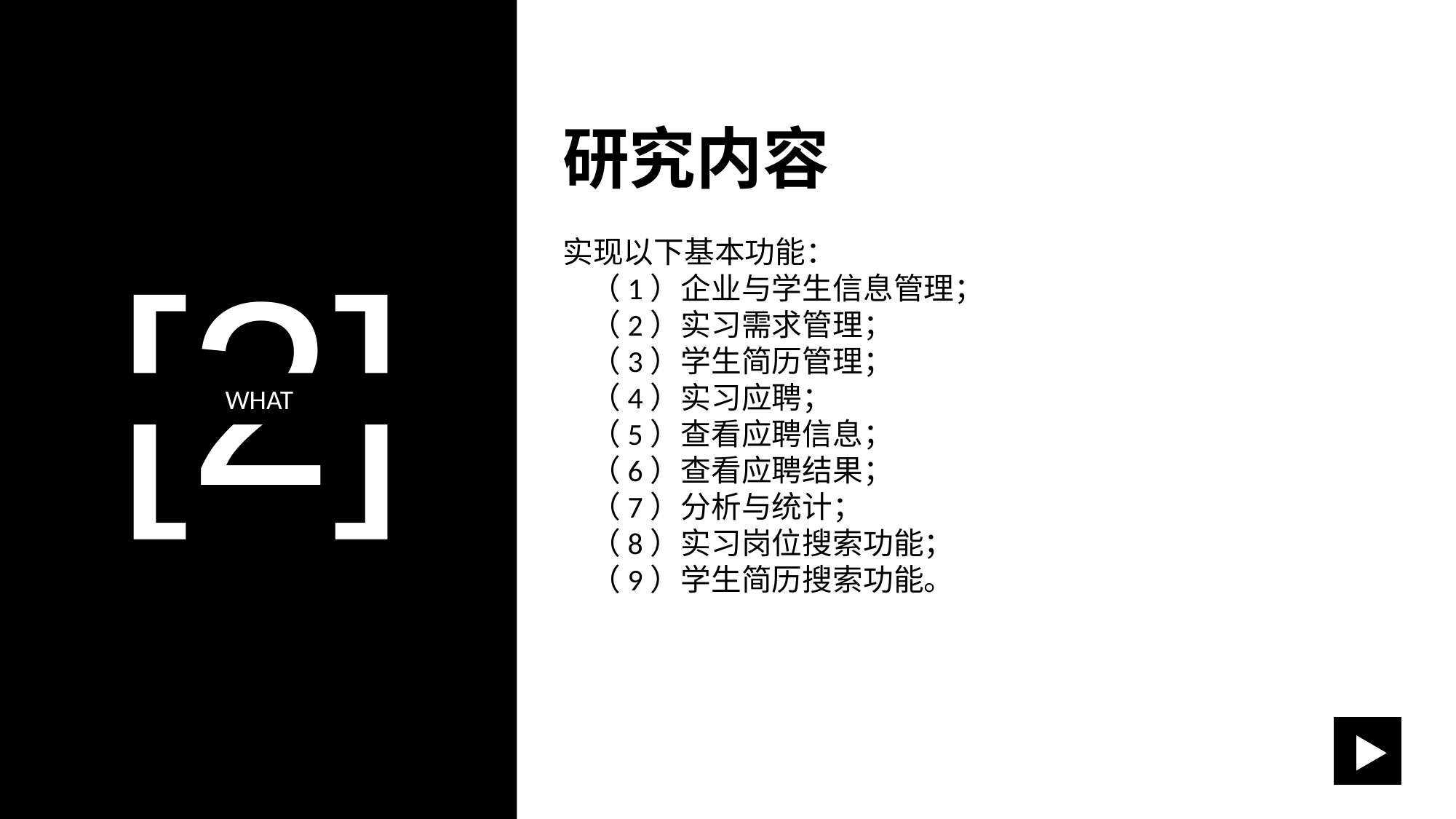

研究内容

实现以下基本功能：
   （1）企业与学生信息管理；
   （2）实习需求管理；
   （3）学生简历管理；
   （4）实习应聘；
   （5）查看应聘信息；
   （6）查看应聘结果；
   （7）分析与统计；
   （8）实习岗位搜索功能；
   （9）学生简历搜索功能。

[2]
WHAT